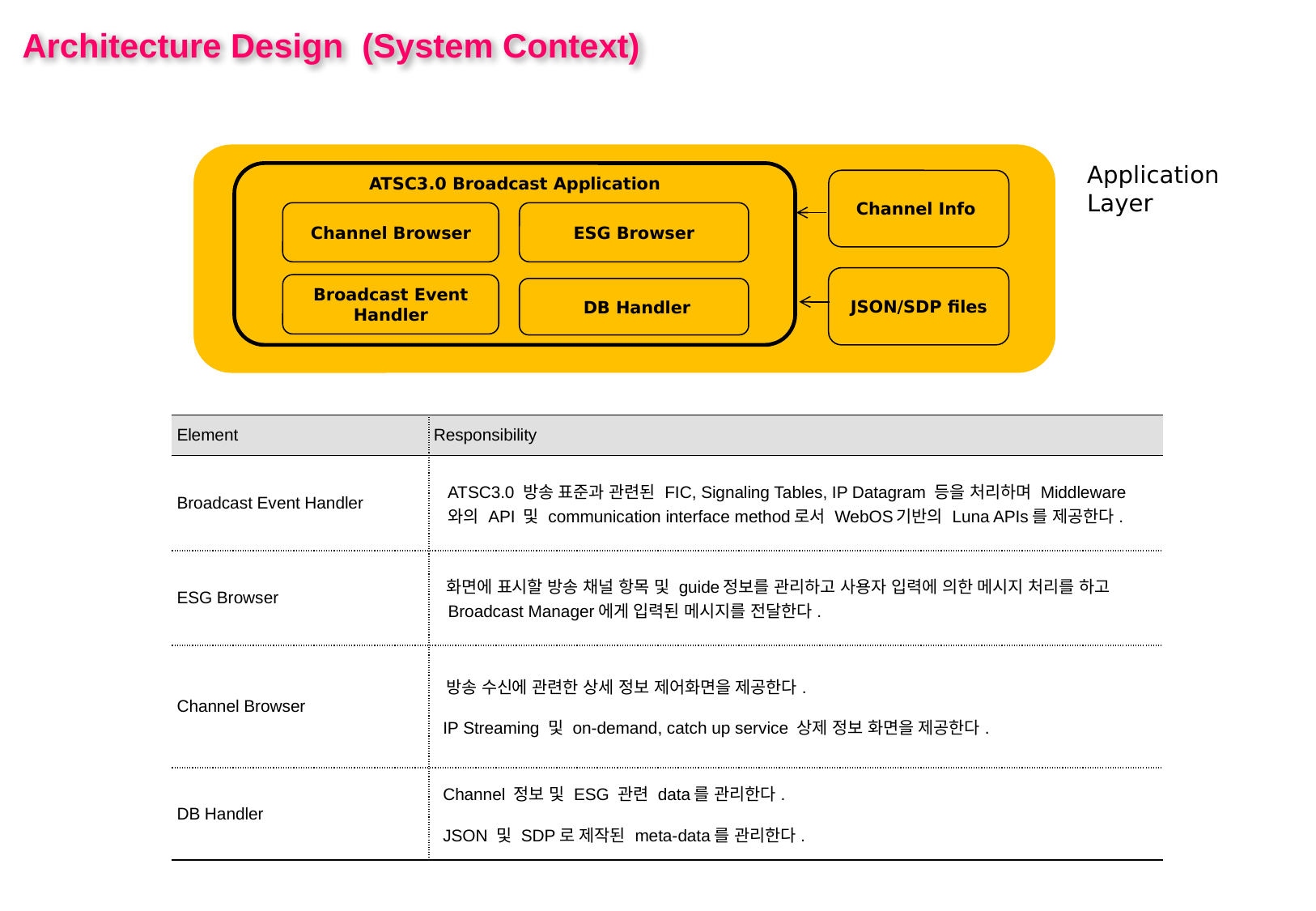

Architecture Design  (System Context)

Application
Layer
ATSC3.0 Broadcast Application

Channel Info
Channel Browser
ESG Browser
JSON/SDP files
Broadcast Event
Handler
 DB Handler
| Element | Responsibility |
| --- | --- |
| Broadcast Event Handler | ATSC3.0 방송 표준과 관련된 FIC, Signaling Tables, IP Datagram 등을 처리하며 Middleware와의 API 및 communication interface method로서 WebOS기반의 Luna APIs를 제공한다. |
| ESG Browser | 화면에 표시할 방송 채널 항목 및 guide정보를 관리하고 사용자 입력에 의한 메시지 처리를 하고 Broadcast Manager에게 입력된 메시지를 전달한다. |
| Channel Browser | 방송 수신에 관련한 상세 정보 제어화면을 제공한다. IP Streaming 및 on-demand, catch up service 상제 정보 화면을 제공한다. |
| DB Handler | Channel 정보 및 ESG 관련 data를 관리한다. JSON 및 SDP로 제작된 meta-data를 관리한다. |